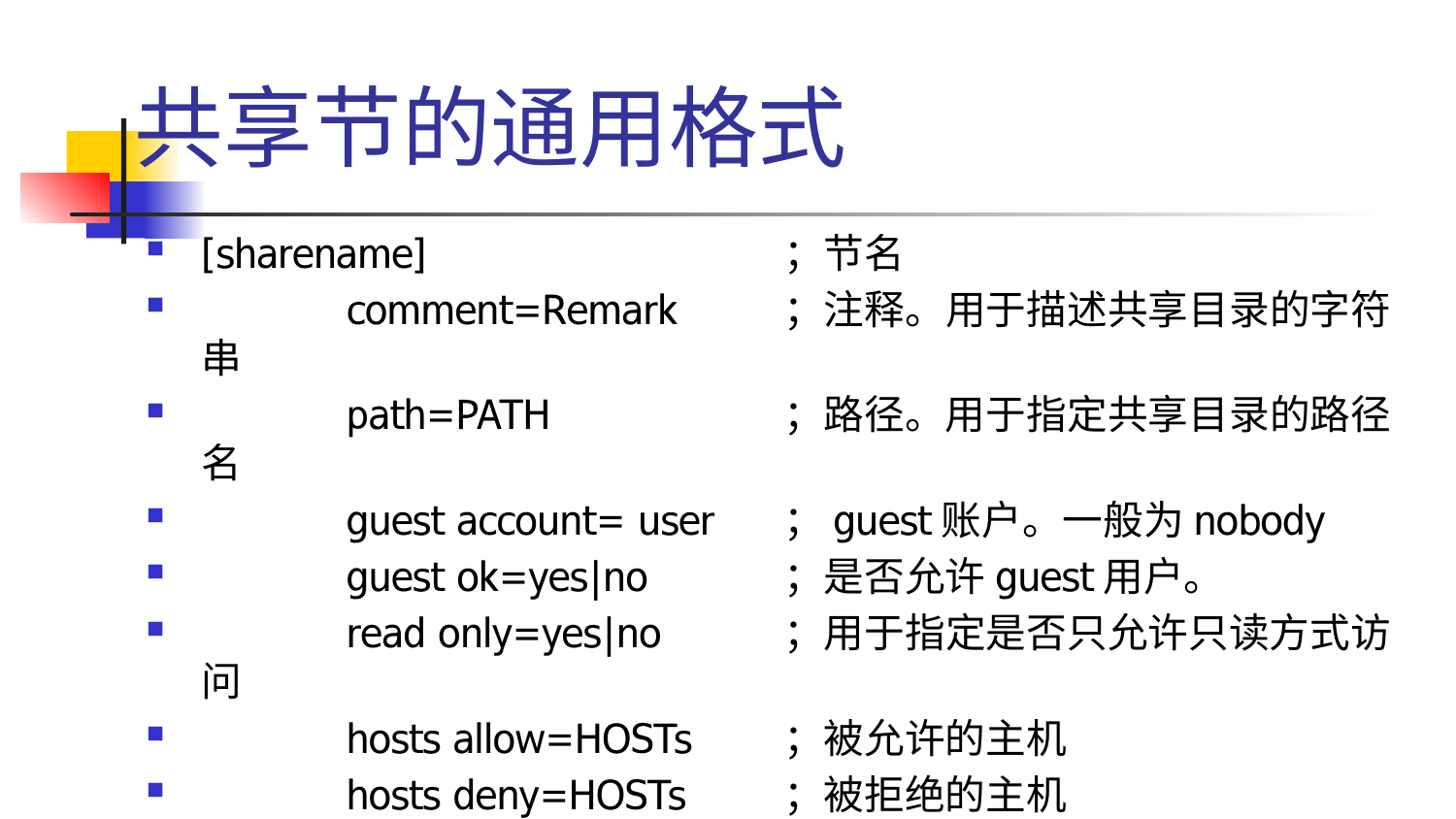

# 共享节的通用格式
[sharename]			；节名
	comment=Remark	；注释。用于描述共享目录的字符串
	path=PATH		；路径。用于指定共享目录的路径名
	guest account= user	；guest账户。一般为nobody
	guest ok=yes|no	；是否允许guest用户。
	read only=yes|no	；用于指定是否只允许只读方式访问
	hosts allow=HOSTs	；被允许的主机
	hosts deny=HOSTs	；被拒绝的主机
	browseable=yes|no	；是否可以浏览